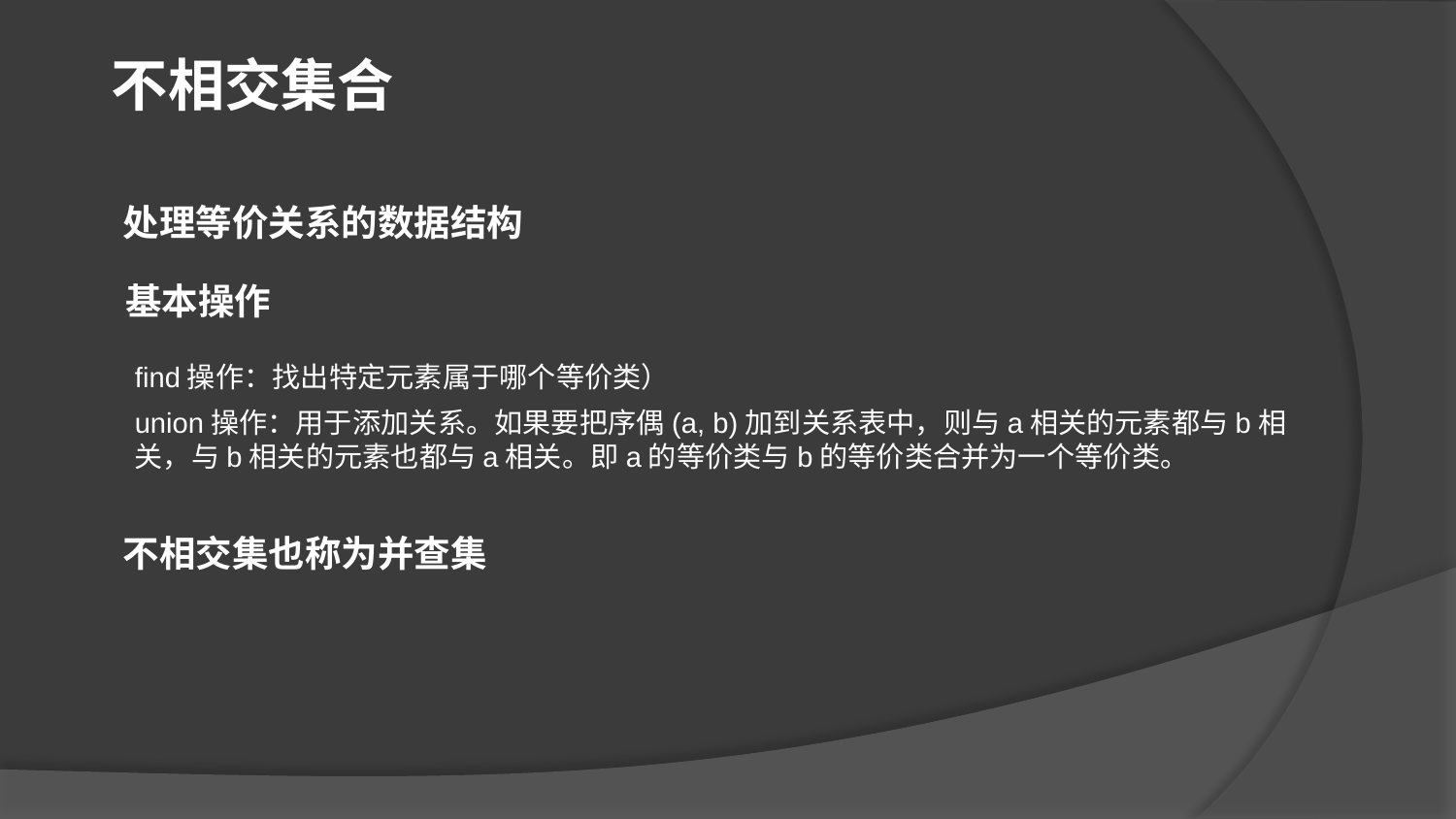

不相交集合
处理等价关系的数据结构
基本操作
find操作：找出特定元素属于哪个等价类）
union操作：用于添加关系。如果要把序偶(a, b)加到关系表中，则与a相关的元素都与b相关，与b相关的元素也都与a相关。即a的等价类与b的等价类合并为一个等价类。
不相交集也称为并查集